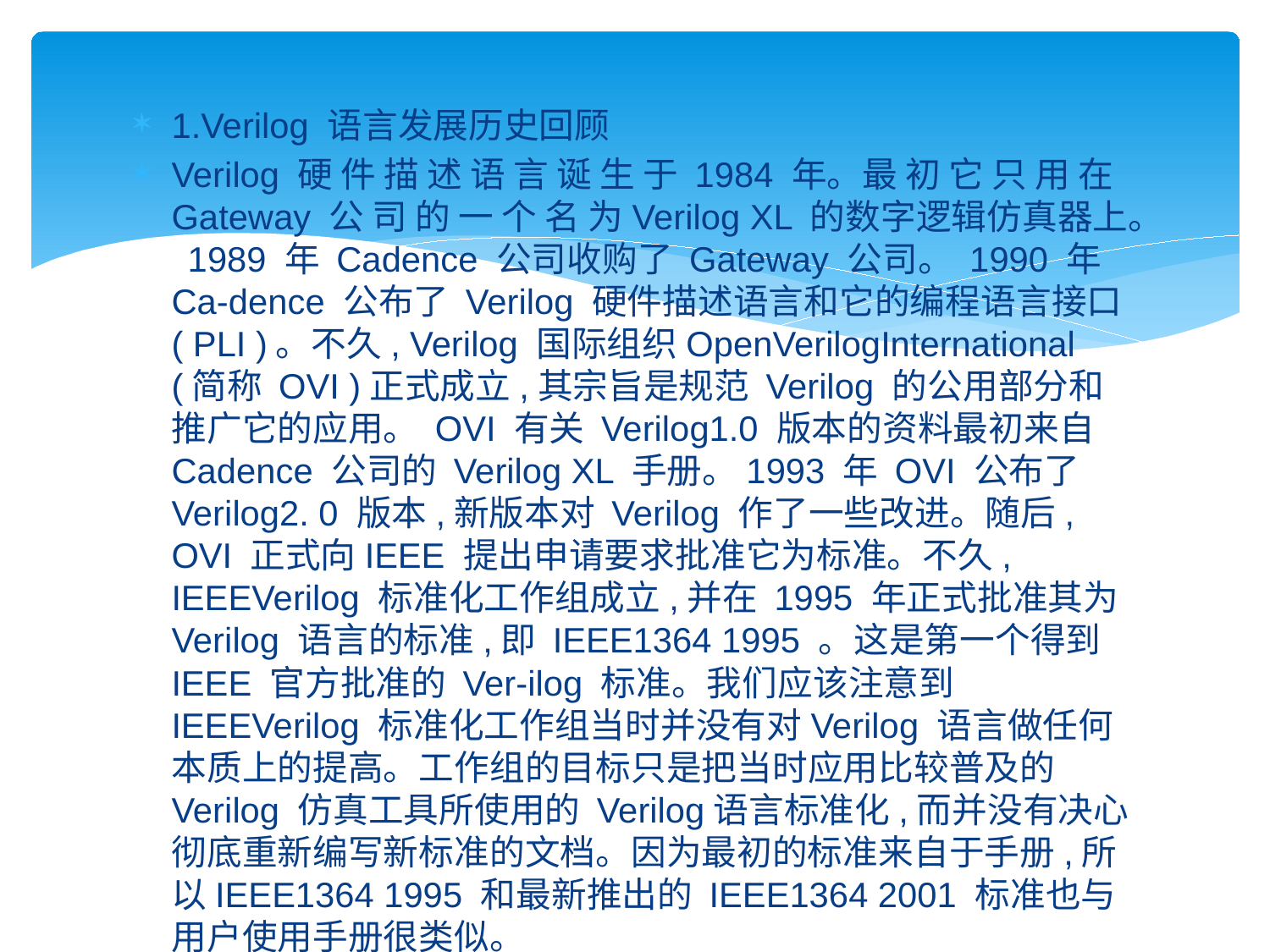

#
1.Verilog 语言发展历史回顾
Verilog 硬 件 描 述 语 言 诞 生 于 1984 年。最 初 它 只 用 在Gateway 公 司 的 一 个 名 为Verilog XL 的数字逻辑仿真器上。 1989 年 Cadence 公司收购了 Gateway 公司。 1990 年 Ca-dence 公布了 Verilog 硬件描述语言和它的编程语言接口( PLI )。不久, Verilog 国际组织OpenVerilogInternational (简称 OVI )正式成立,其宗旨是规范 Verilog 的公用部分和推广它的应用。 OVI 有关 Verilog1.0 版本的资料最初来自 Cadence 公司的 Verilog XL 手册。1993 年 OVI 公布了 Verilog2. 0 版本,新版本对 Verilog 作了一些改进。随后, OVI 正式向IEEE 提出申请要求批准它为标准。不久, IEEEVerilog 标准化工作组成立,并在 1995 年正式批准其为 Verilog 语言的标准,即 IEEE1364 1995 。这是第一个得到 IEEE 官方批准的 Ver-ilog 标准。我们应该注意到 IEEEVerilog 标准化工作组当时并没有对Verilog 语言做任何本质上的提高。工作组的目标只是把当时应用比较普及的 Verilog 仿真工具所使用的 Verilog语言标准化,而并没有决心彻底重新编写新标准的文档。因为最初的标准来自于手册,所以IEEE1364 1995 和最新推出的 IEEE1364 2001 标准也与用户使用手册很类似。